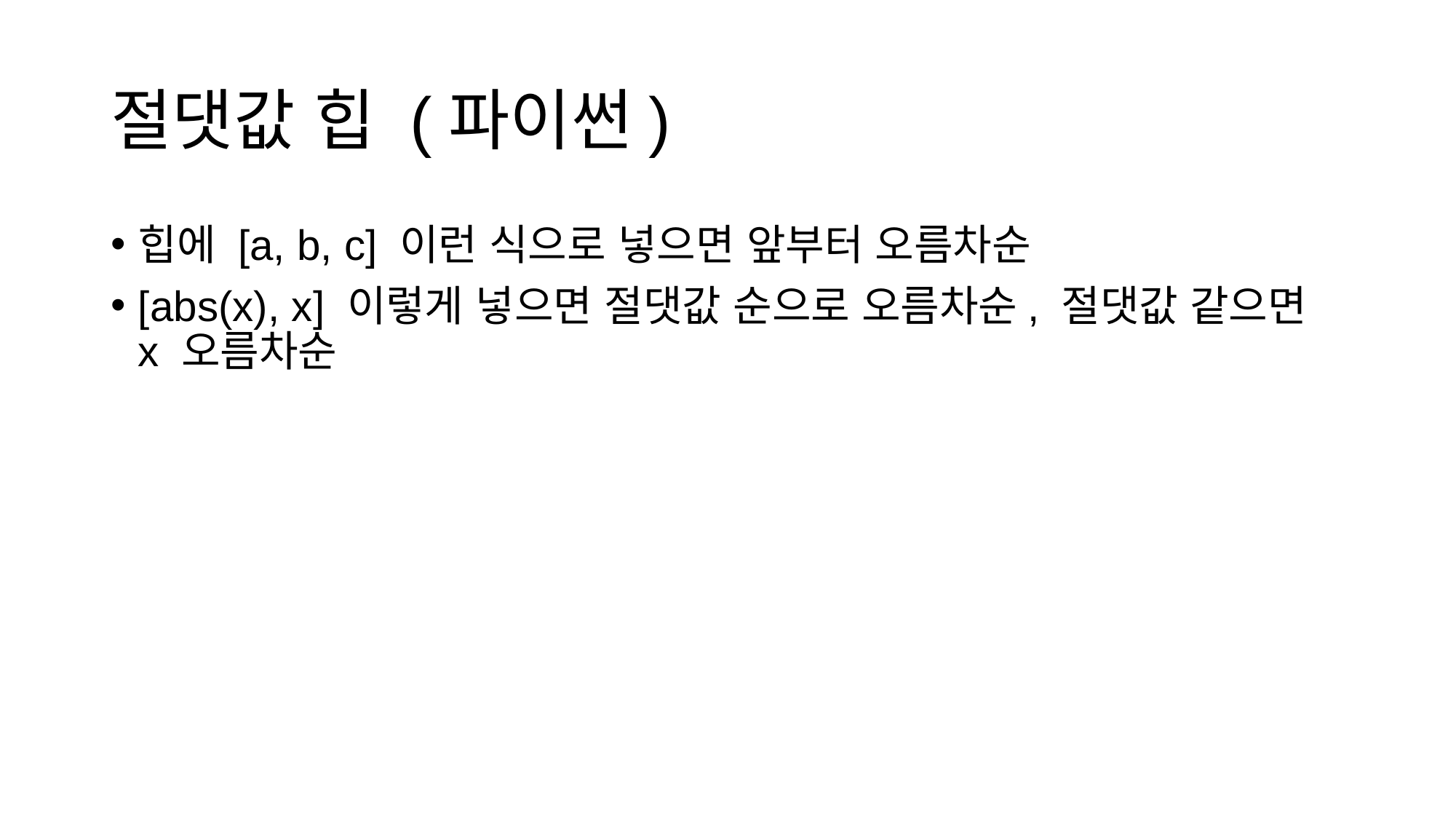

# 절댓값 힙 (파이썬)
힙에 [a, b, c] 이런 식으로 넣으면 앞부터 오름차순
[abs(x), x] 이렇게 넣으면 절댓값 순으로 오름차순, 절댓값 같으면 x 오름차순